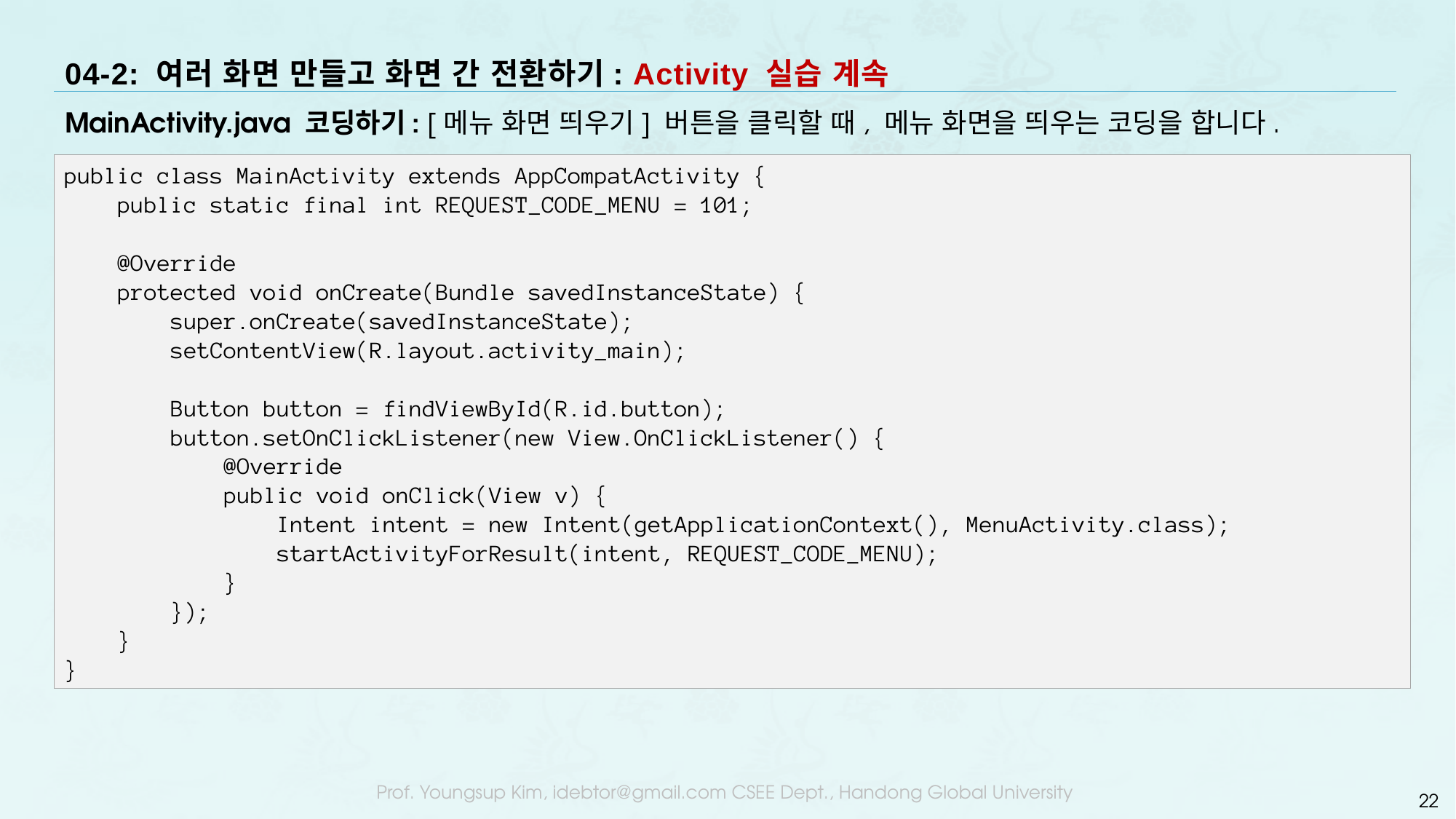

# 04-2: 여러 화면 만들고 화면 간 전환하기: Activity 실습 계속
MainActivity.java 코딩하기: [메뉴 화면 띄우기] 버튼을 클릭할 때, 메뉴 화면을 띄우는 코딩을 합니다.

public class MainActivity extends AppCompatActivity {
    public static final int REQUEST_CODE_MENU = 101;

    @Override
    protected void onCreate(Bundle savedInstanceState) {
        super.onCreate(savedInstanceState);
        setContentView(R.layout.activity_main);

        Button button = findViewById(R.id.button);
        button.setOnClickListener(new View.OnClickListener() {
            @Override
            public void onClick(View v) {
                Intent intent = new Intent(getApplicationContext(), MenuActivity.class);
                startActivityForResult(intent, REQUEST_CODE_MENU);
            }
        });
    }
}
22